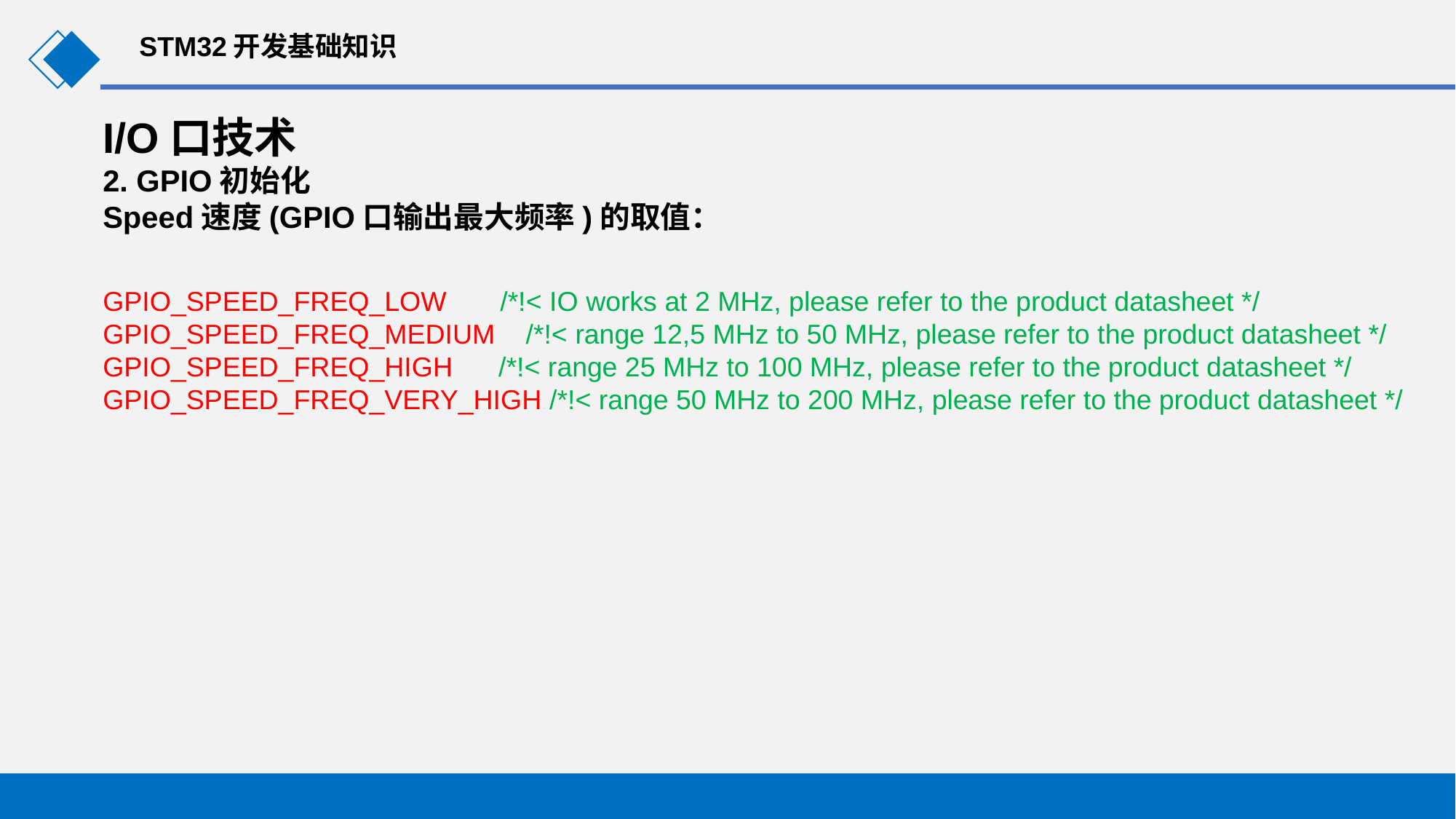

STM32开发基础知识
I/O口技术
2. GPIO初始化
Speed速度(GPIO口输出最大频率)的取值：
GPIO_SPEED_FREQ_LOW       /*!< IO works at 2 MHz, please refer to the product datasheet */
GPIO_SPEED_FREQ_MEDIUM    /*!< range 12,5 MHz to 50 MHz, please refer to the product datasheet */
GPIO_SPEED_FREQ_HIGH      /*!< range 25 MHz to 100 MHz, please refer to the product datasheet */
GPIO_SPEED_FREQ_VERY_HIGH /*!< range 50 MHz to 200 MHz, please refer to the product datasheet */